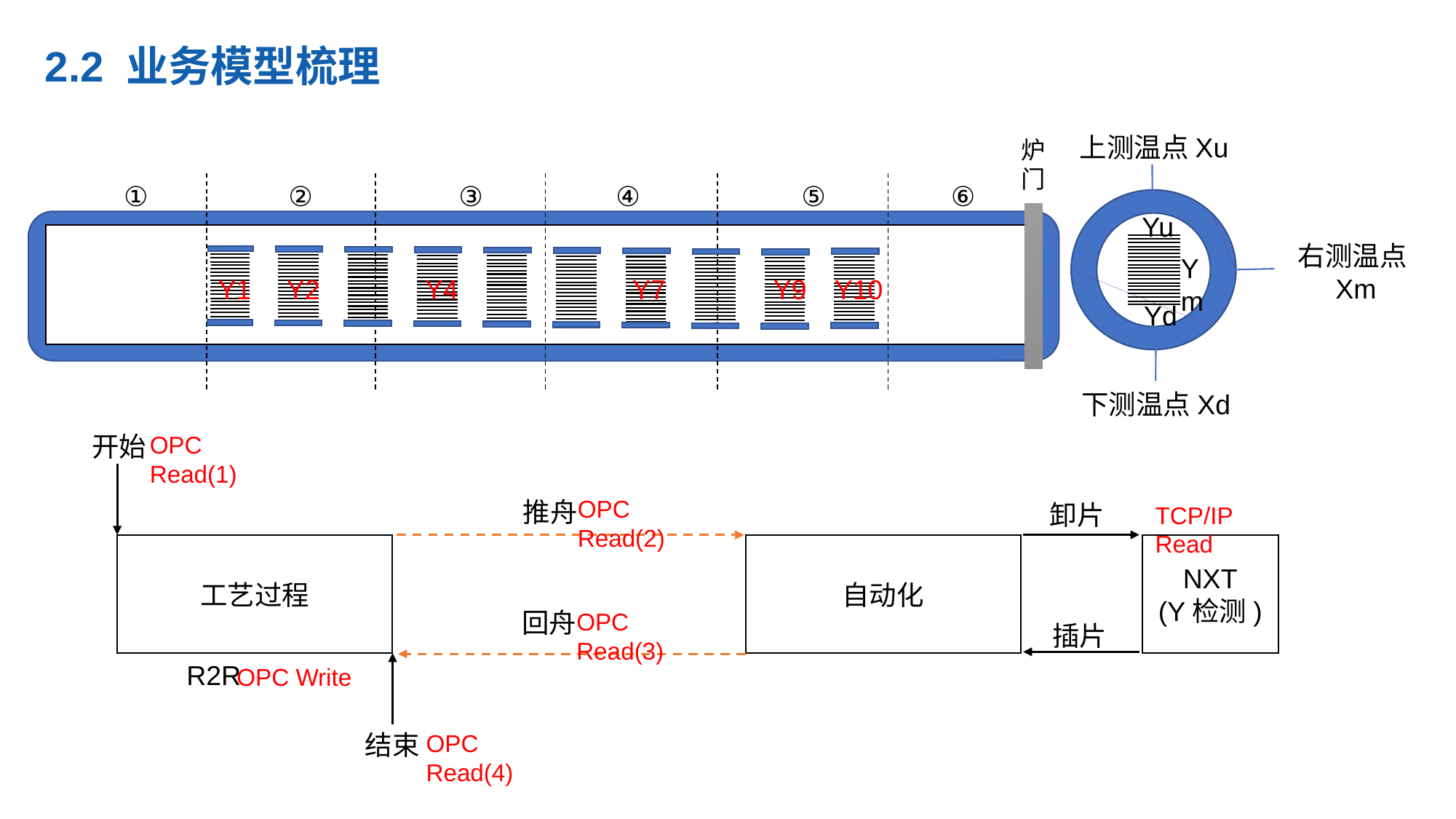

2.2 业务模型梳理
上测温点Xu
炉门
       ①		②	        ③		④	          ⑤		 ⑥

Yu

右测温点Xm
Ym

Y1
Y2
Y4
Y7
Y9
Y10
Yd
下测温点Xd
开始
OPC Read(1)
OPC Read(2)
推舟
卸片
TCP/IP Read
工艺过程
自动化
NXT
(Y检测)
回舟
OPC Read(3)
插片
R2R
OPC Write
结束
OPC Read(4)